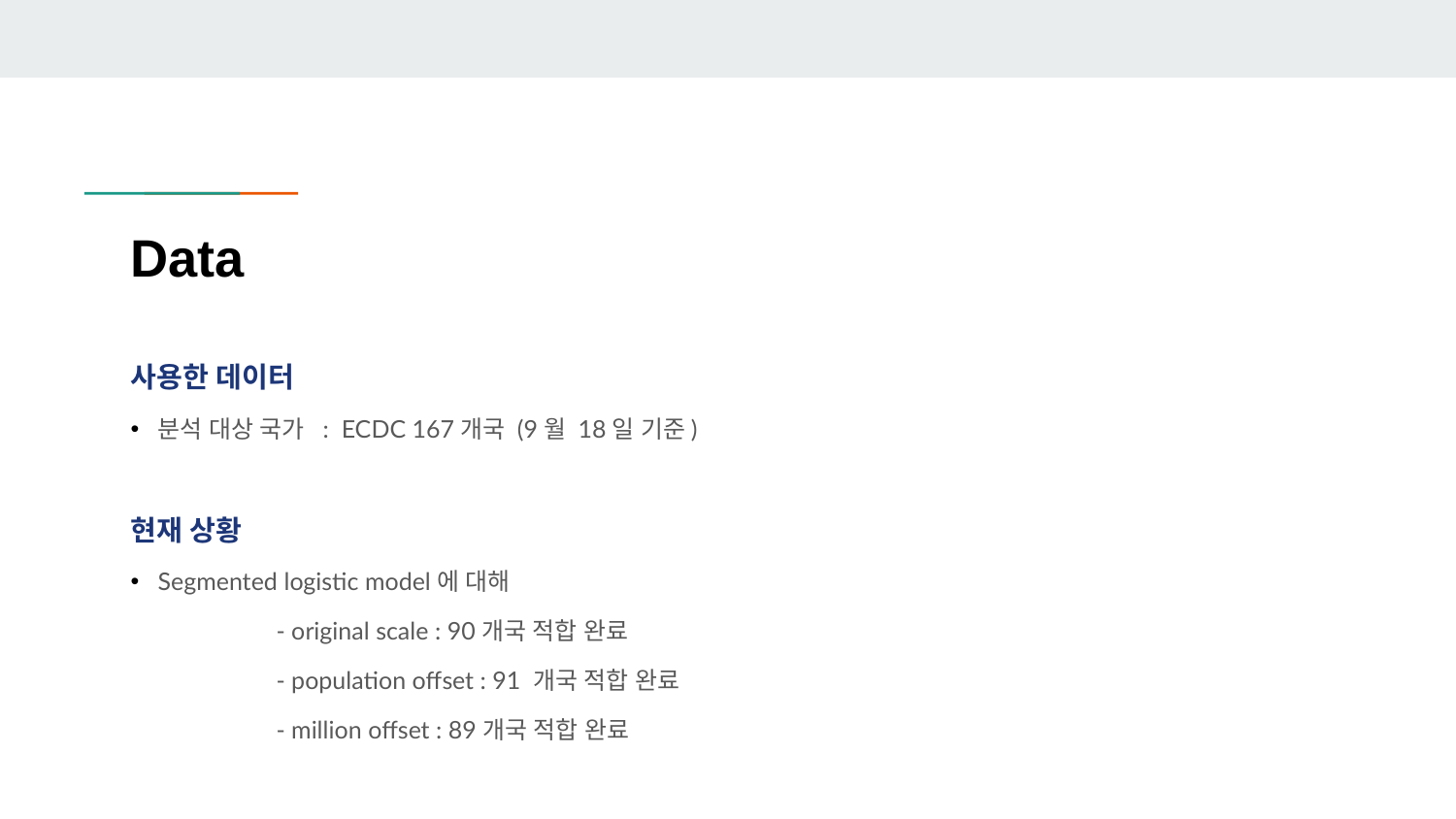

# Data
사용한 데이터
분석 대상 국가  :  ECDC 167개국 (9월 18일 기준)

현재 상황
Segmented logistic model에 대해
	- original scale : 90개국 적합 완료
	- population offset : 91 개국 적합 완료
	- million offset : 89개국 적합 완료